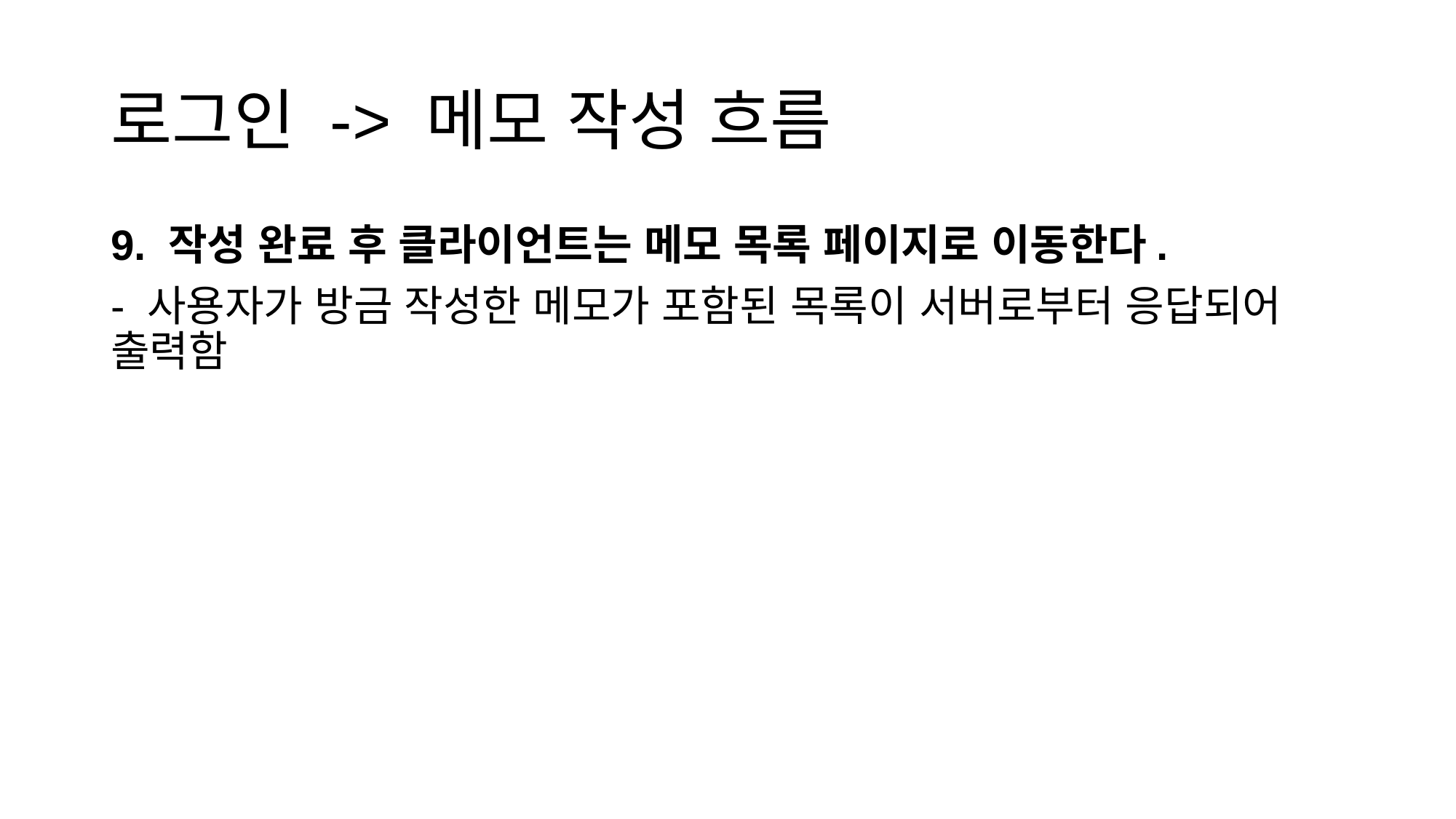

# 로그인 -> 메모 작성 흐름
9. 작성 완료 후 클라이언트는 메모 목록 페이지로 이동한다.
- 사용자가 방금 작성한 메모가 포함된 목록이 서버로부터 응답되어 출력함